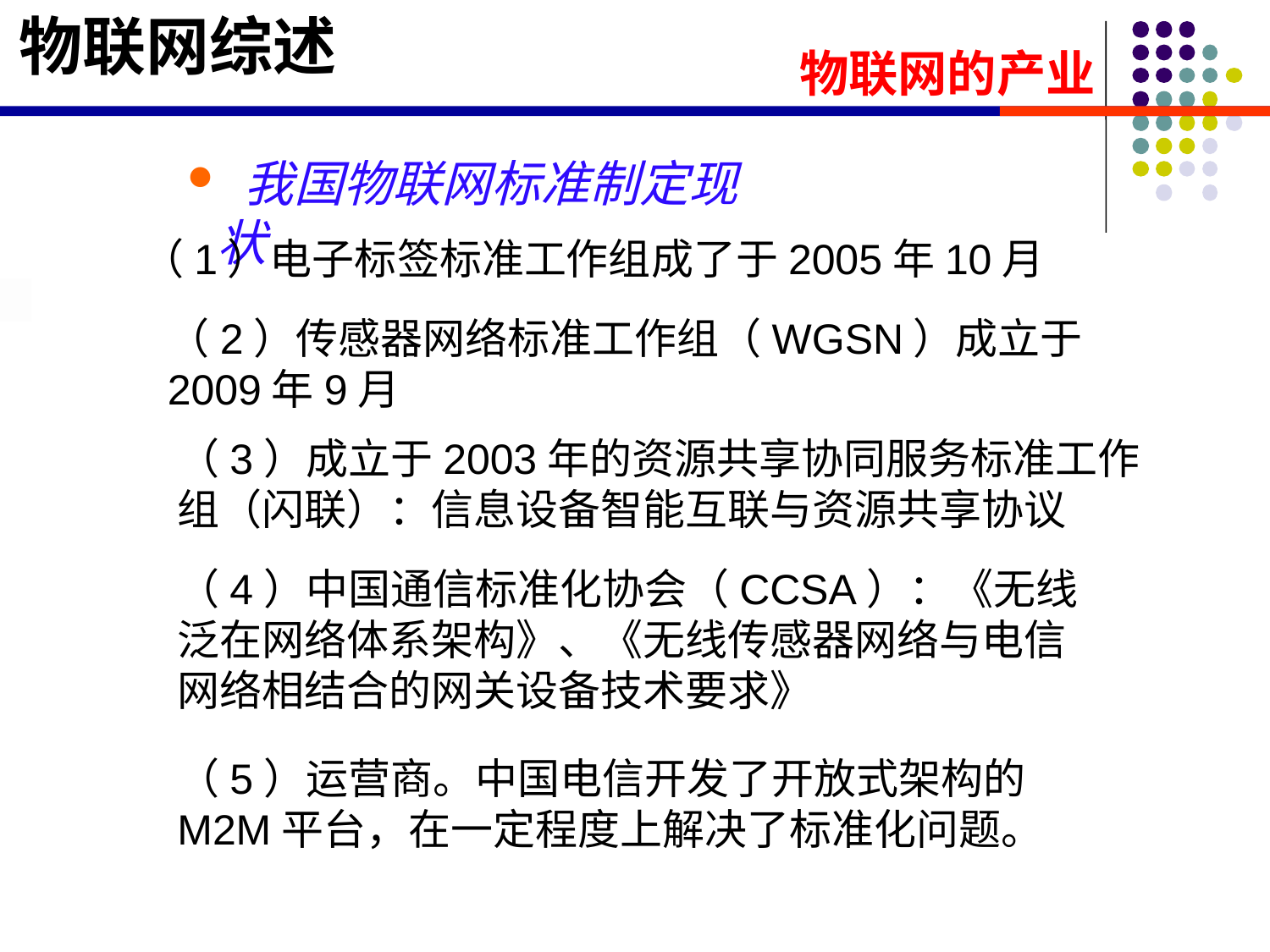

物联网综述
物联网的产业

 我国物联网标准制定现状
（1）电子标签标准工作组成了于2005年10月

（2）传感器网络标准工作组（WGSN）成立于2009年9月
（3）成立于2003年的资源共享协同服务标准工作组（闪联）：信息设备智能互联与资源共享协议
（4）中国通信标准化协会（CCSA）：《无线泛在网络体系架构》、《无线传感器网络与电信网络相结合的网关设备技术要求》
（5）运营商。中国电信开发了开放式架构的M2M平台，在一定程度上解决了标准化问题。